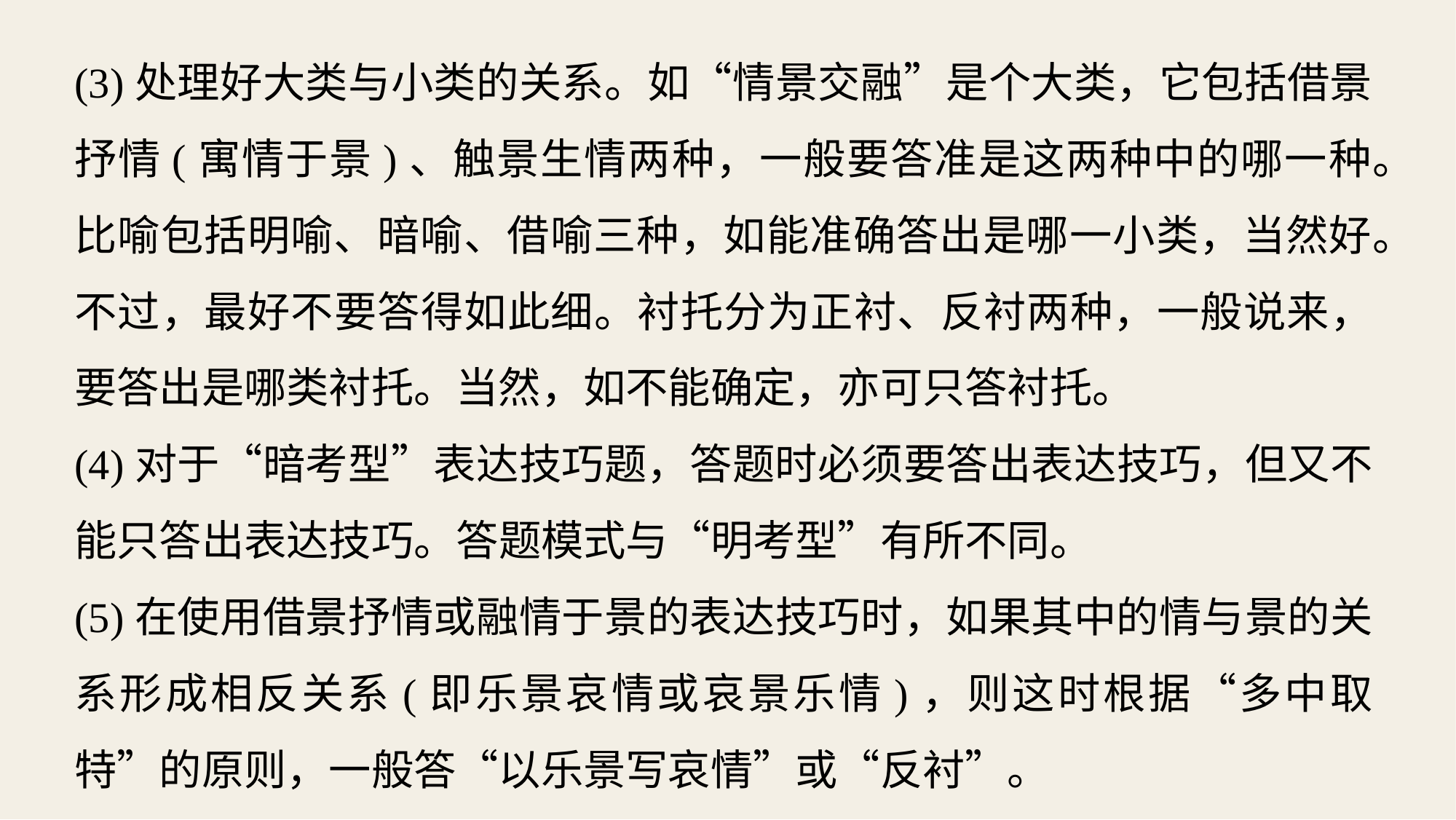

(3)处理好大类与小类的关系。如“情景交融”是个大类，它包括借景抒情(寓情于景)、触景生情两种，一般要答准是这两种中的哪一种。比喻包括明喻、暗喻、借喻三种，如能准确答出是哪一小类，当然好。不过，最好不要答得如此细。衬托分为正衬、反衬两种，一般说来，要答出是哪类衬托。当然，如不能确定，亦可只答衬托。
(4)对于“暗考型”表达技巧题，答题时必须要答出表达技巧，但又不能只答出表达技巧。答题模式与“明考型”有所不同。
(5)在使用借景抒情或融情于景的表达技巧时，如果其中的情与景的关系形成相反关系(即乐景哀情或哀景乐情)，则这时根据“多中取特”的原则，一般答“以乐景写哀情”或“反衬”。